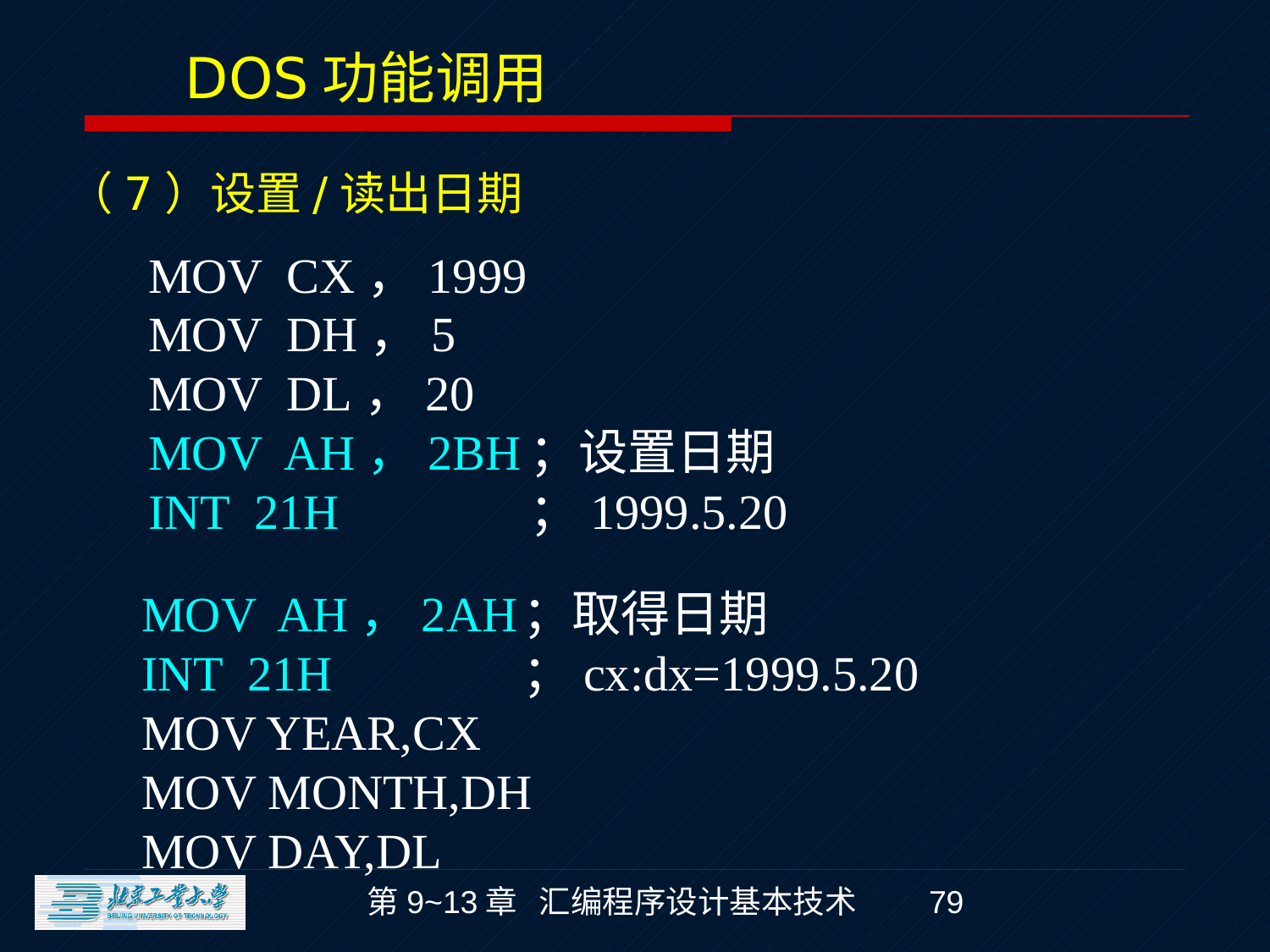

DOS功能调用
（7）设置/读出日期
MOV  CX，1999
MOV  DH，5
MOV  DL，20
MOV  AH，2BH	；设置日期
INT  21H		；1999.5.20
MOV  AH，2AH	；取得日期
INT  21H		；cx:dx=1999.5.20
MOV YEAR,CX
MOV MONTH,DH
MOV DAY,DL